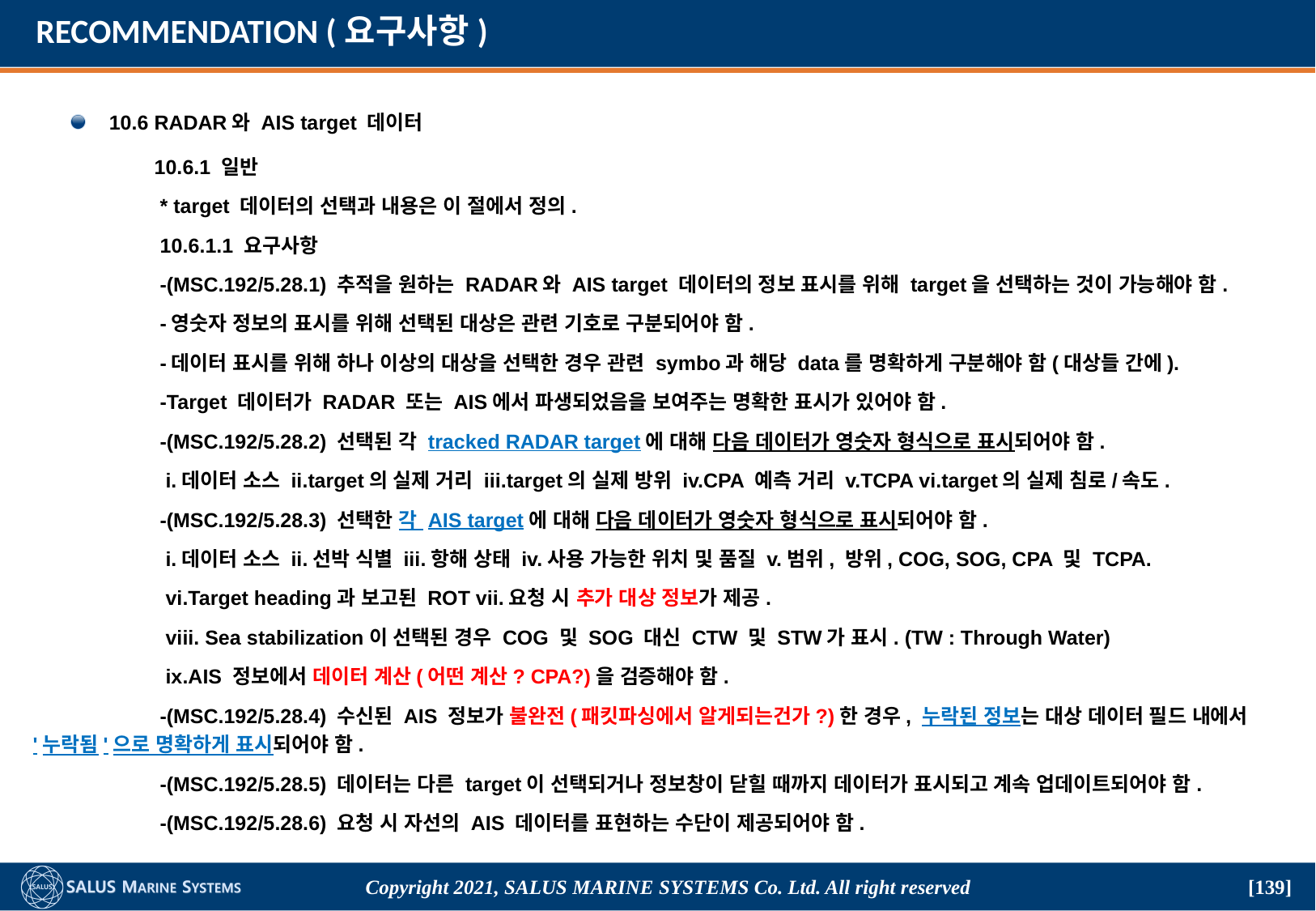

# RECOMMENDATION (요구사항)
10.6 RADAR와 AIS target 데이터
	10.6.1 일반
	 * target 데이터의 선택과 내용은 이 절에서 정의.
	 10.6.1.1 요구사항
	 -(MSC.192/5.28.1) 추적을 원하는 RADAR와 AIS target 데이터의 정보 표시를 위해 target을 선택하는 것이 가능해야 함.
	 -영숫자 정보의 표시를 위해 선택된 대상은 관련 기호로 구분되어야 함.
	 -데이터 표시를 위해 하나 이상의 대상을 선택한 경우 관련 symbo과 해당 data를 명확하게 구분해야 함(대상들 간에).
	 -Target 데이터가 RADAR 또는 AIS에서 파생되었음을 보여주는 명확한 표시가 있어야 함.
	 -(MSC.192/5.28.2) 선택된 각 tracked RADAR target에 대해 다음 데이터가 영숫자 형식으로 표시되어야 함.
	  i.데이터 소스 ii.target의 실제 거리 iii.target의 실제 방위 iv.CPA 예측 거리 v.TCPA vi.target의 실제 침로/속도.
	 -(MSC.192/5.28.3) 선택한 각 AIS target에 대해 다음 데이터가 영숫자 형식으로 표시되어야 함.
	  i.데이터 소스 ii.선박 식별 iii.항해 상태 iv.사용 가능한 위치 및 품질 v.범위, 방위, COG, SOG, CPA 및 TCPA.
	  vi.Target heading과 보고된 ROT vii.요청 시 추가 대상 정보가 제공.
	  viii. Sea stabilization이 선택된 경우 COG 및 SOG 대신 CTW 및 STW가 표시. (TW : Through Water)
	  ix.AIS 정보에서 데이터 계산(어떤 계산? CPA?)을 검증해야 함.
	 -(MSC.192/5.28.4) 수신된 AIS 정보가 불완전(패킷파싱에서 알게되는건가?)한 경우, 누락된 정보는 대상 데이터 필드 내에서 '누락됨'으로 명확하게 표시되어야 함.
	 -(MSC.192/5.28.5) 데이터는 다른 target이 선택되거나 정보창이 닫힐 때까지 데이터가 표시되고 계속 업데이트되어야 함.
	 -(MSC.192/5.28.6) 요청 시 자선의 AIS 데이터를 표현하는 수단이 제공되어야 함.
Copyright 2021, SALUS Marine Systems Co. Ltd. All right reserved
[139]